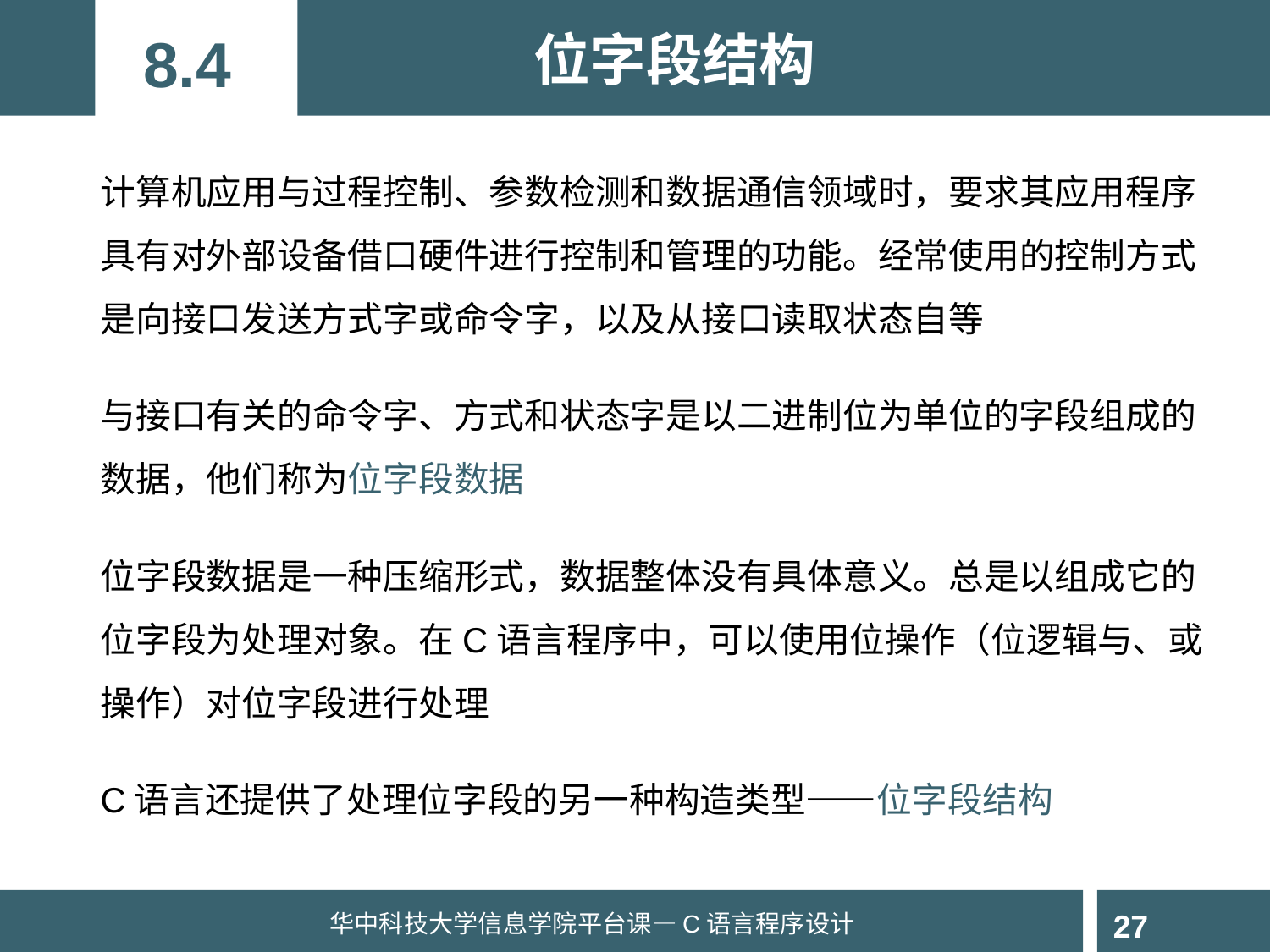

位字段结构
8.4
计算机应用与过程控制、参数检测和数据通信领域时，要求其应用程序具有对外部设备借口硬件进行控制和管理的功能。经常使用的控制方式是向接口发送方式字或命令字，以及从接口读取状态自等

与接口有关的命令字、方式和状态字是以二进制位为单位的字段组成的数据，他们称为位字段数据

位字段数据是一种压缩形式，数据整体没有具体意义。总是以组成它的位字段为处理对象。在C语言程序中，可以使用位操作（位逻辑与、或操作）对位字段进行处理

C语言还提供了处理位字段的另一种构造类型——位字段结构